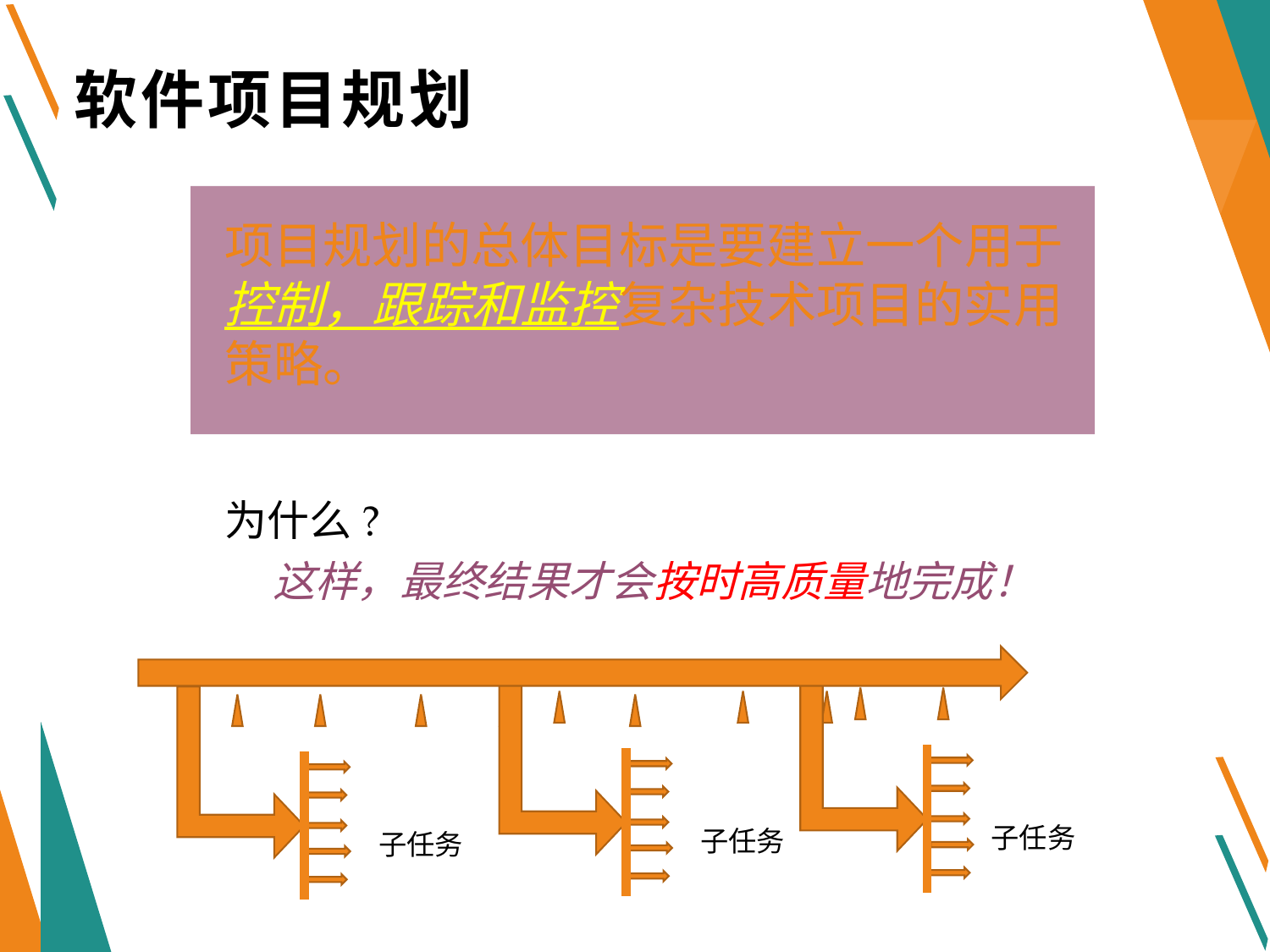

# 软件项目规划

项目规划的总体目标是要建立一个用于控制，跟踪和监控复杂技术项目的实用策略。

为什么?
    这样，最终结果才会按时高质量地完成！

子任务

子任务

子任务

2